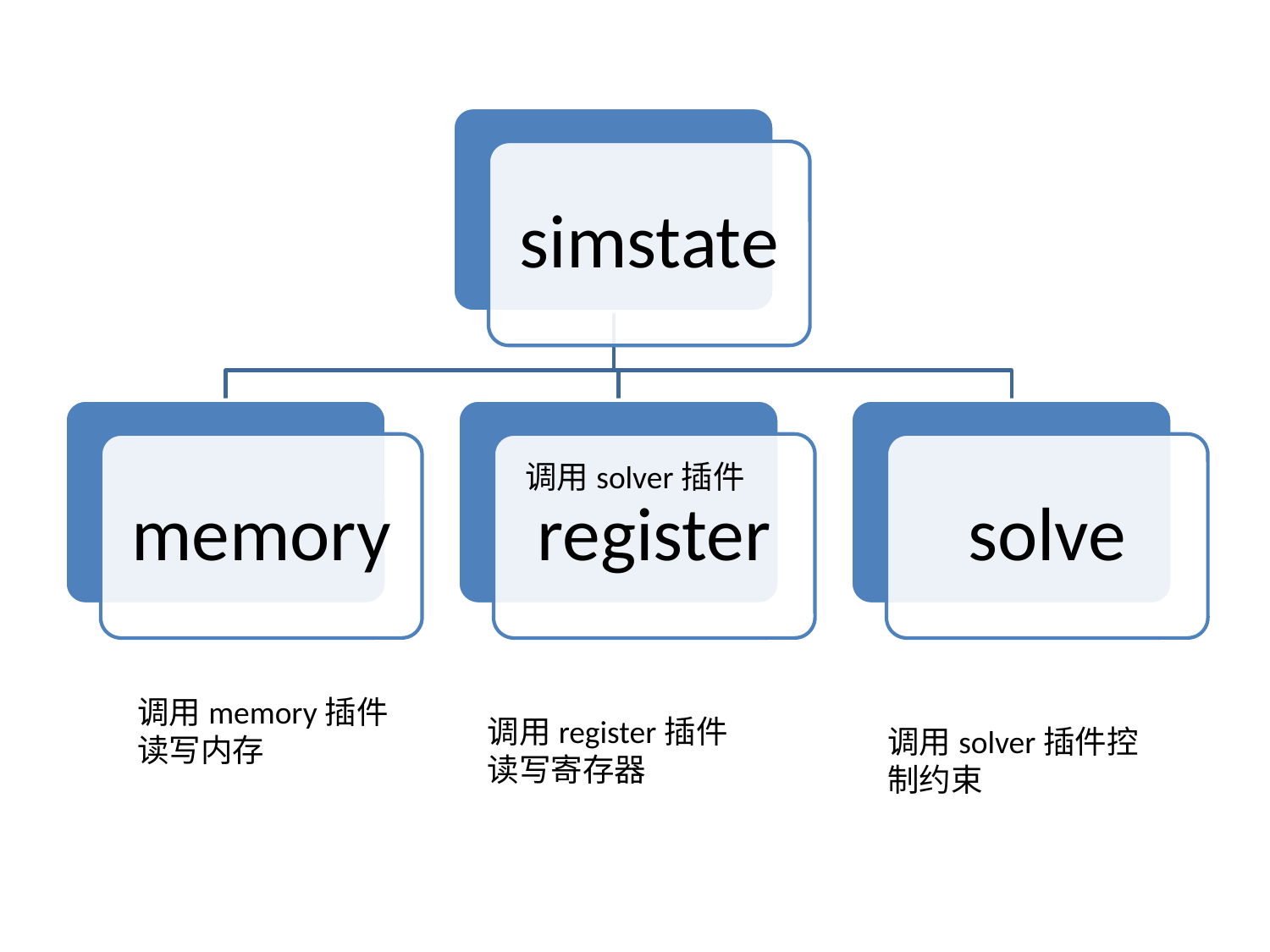

simstate
memory
register
solve
调用solver插件
调用memory插件
读写内存
调用register插件
读写寄存器
调用solver插件控制约束